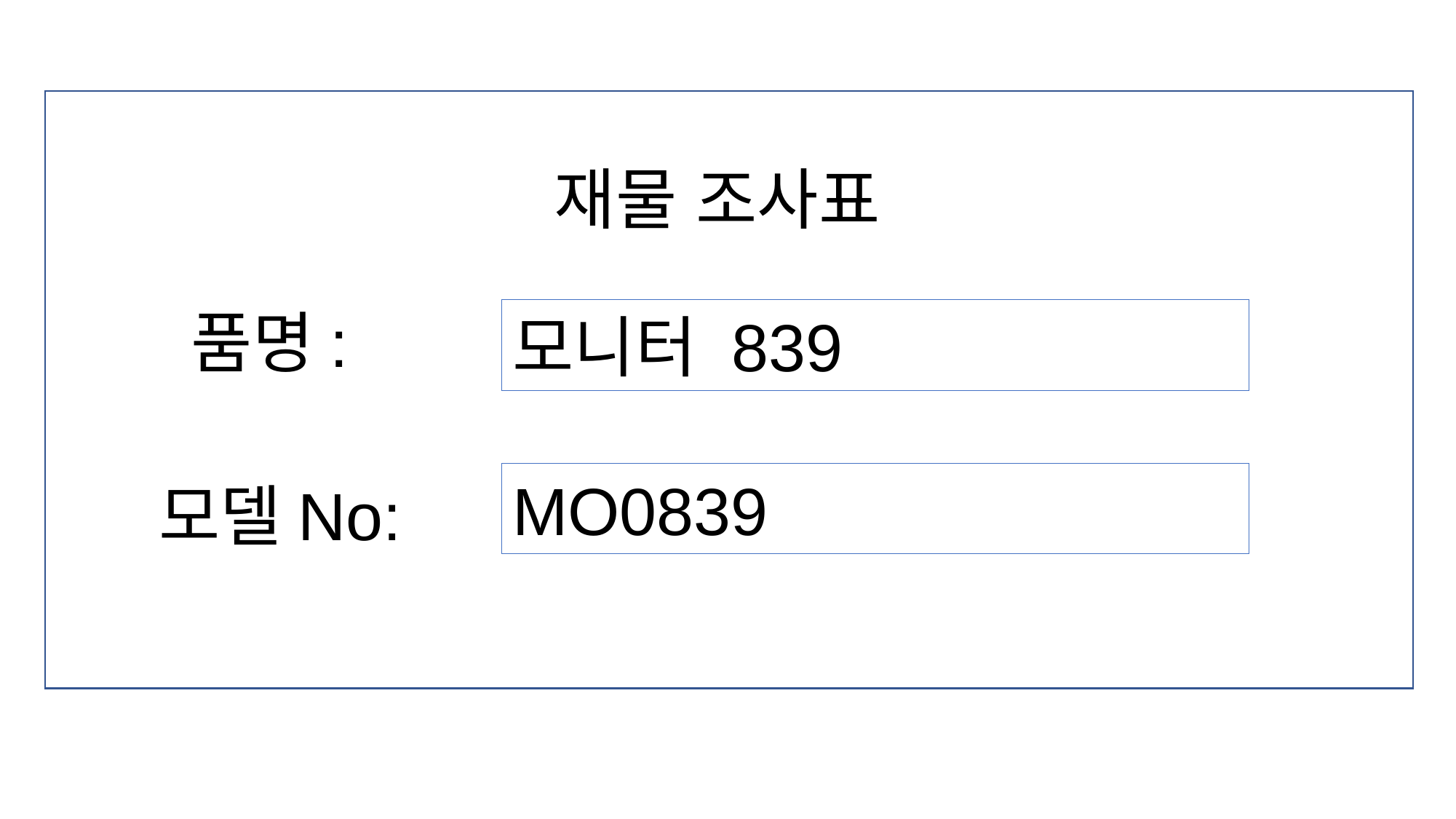

재물 조사표
품명:
모니터 839
MO0839
모델No: